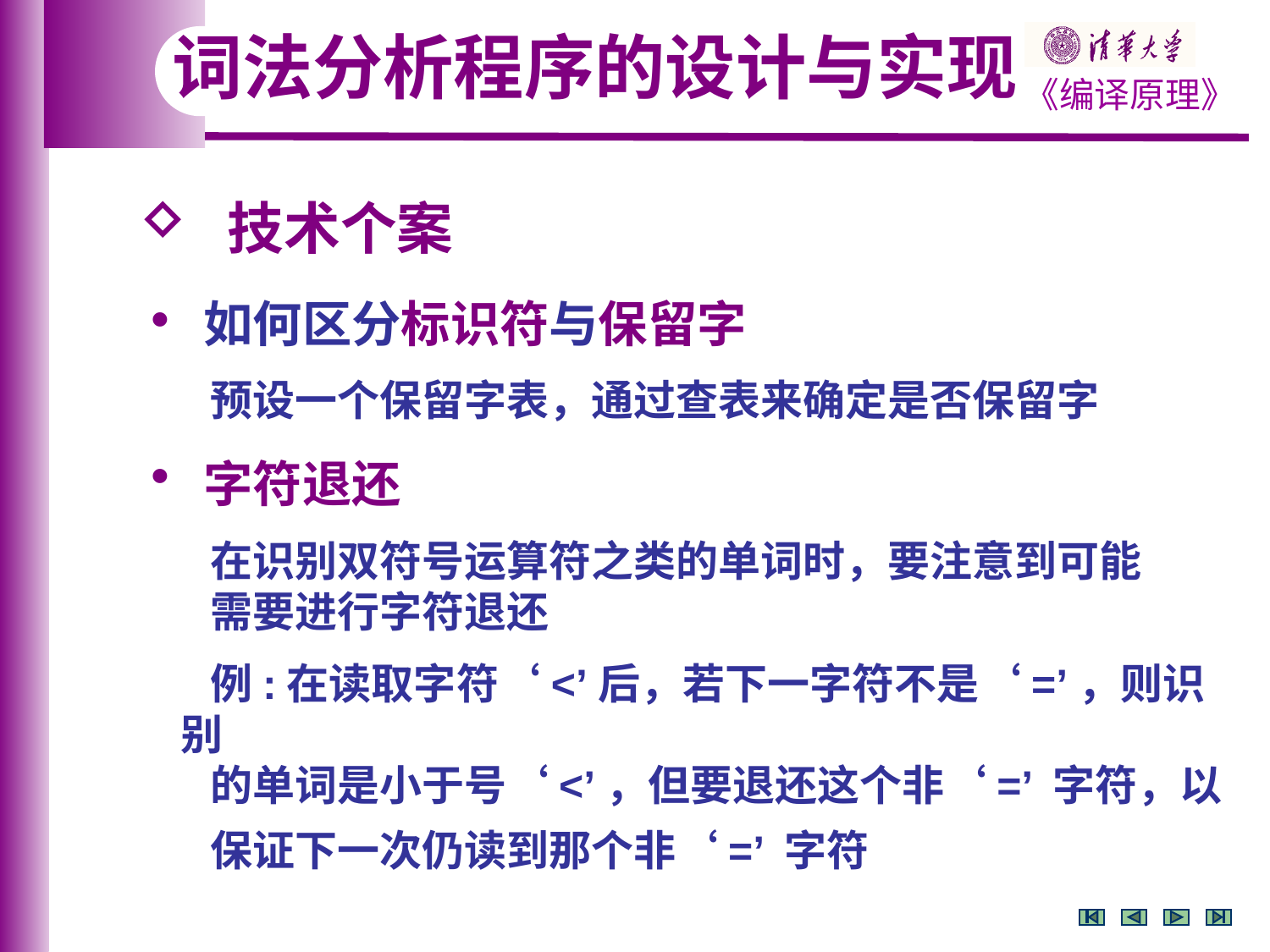

词法分析程序的设计与实现
  技术个案

 如何区分标识符与保留字

  预设一个保留字表，通过查表来确定是否保留字

 字符退还

  在识别双符号运算符之类的单词时，要注意到可能
  需要进行字符退还

  例:在读取字符‘<’后，若下一字符不是‘=’，则识别
  的单词是小于号‘<’，但要退还这个非‘=’ 字符，以
  保证下一次仍读到那个非‘=’ 字符